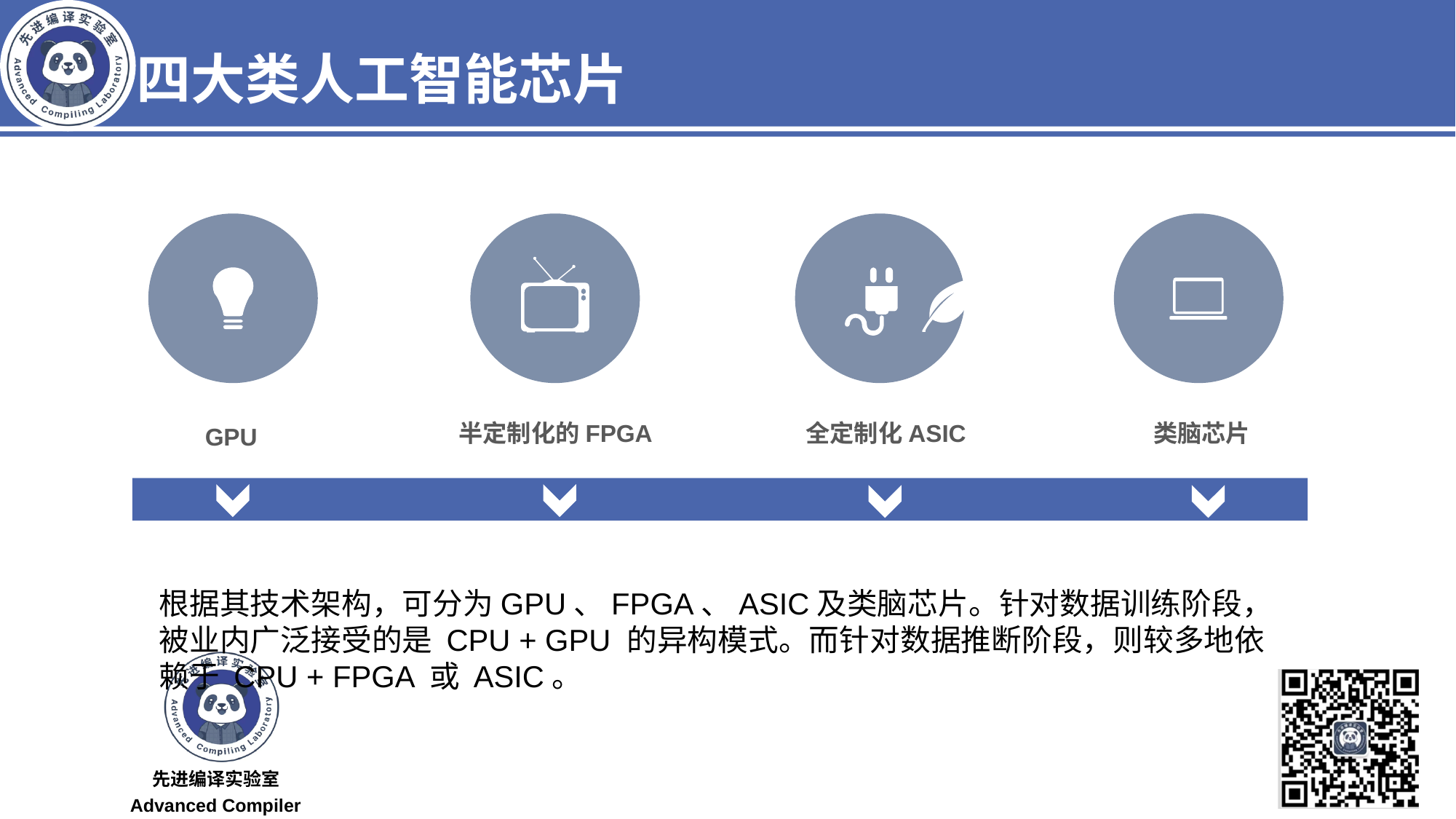

四大类人工智能芯片

半定制化的FPGA
全定制化ASIC
类脑芯片
GPU

根据其技术架构，可分为GPU、FPGA、ASIC及类脑芯片。针对数据训练阶段，被业内广泛接受的是 CPU + GPU 的异构模式。而针对数据推断阶段，则较多地依赖于 CPU + FPGA 或 ASIC。